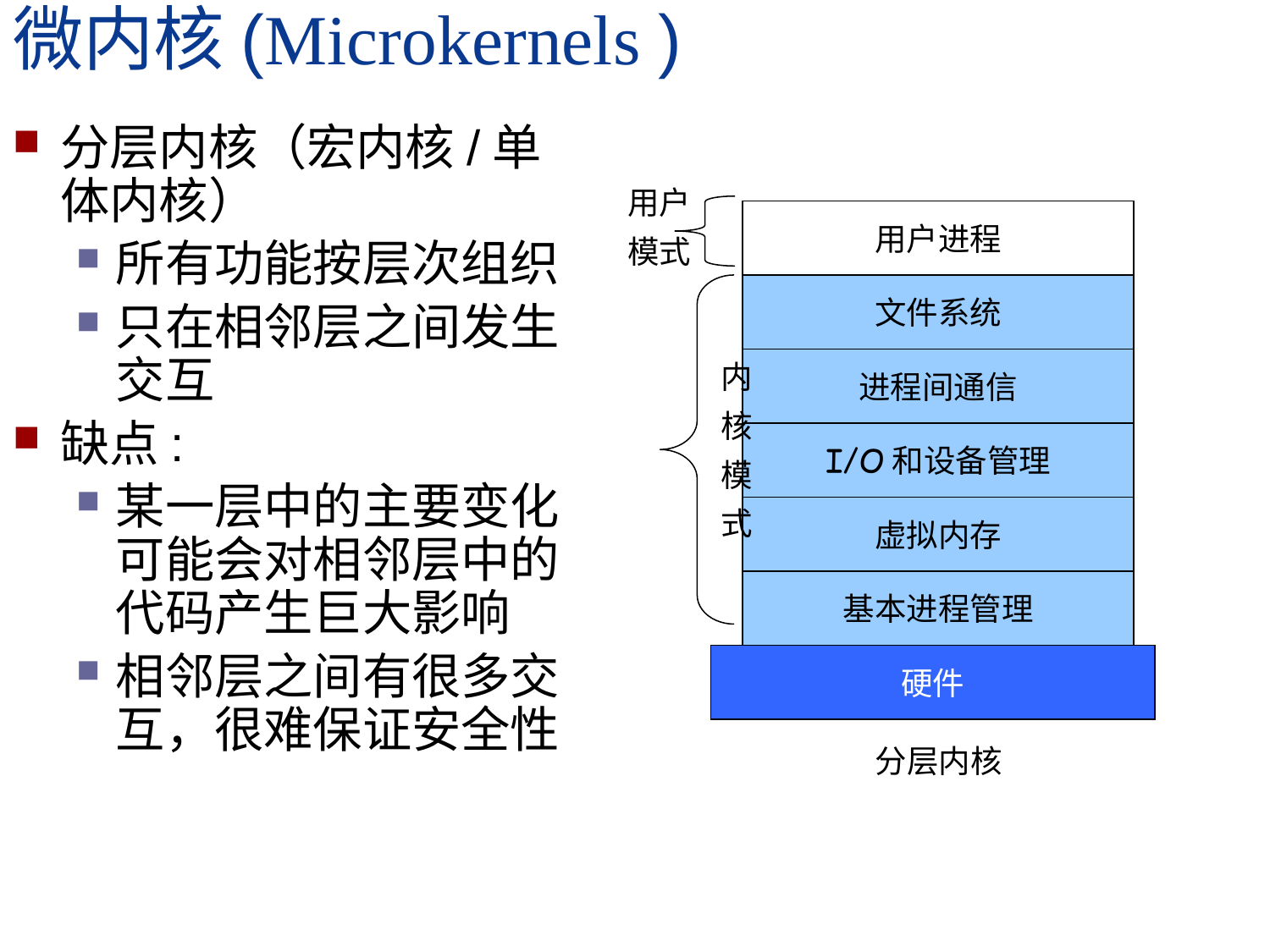

# 微内核(Microkernels )
分层内核（宏内核/单体内核）
所有功能按层次组织
只在相邻层之间发生交互
缺点:
某一层中的主要变化可能会对相邻层中的代码产生巨大影响
相邻层之间有很多交互，很难保证安全性
用户
模式

用户进程
内
核
模
式
文件系统
进程间通信
I/O和设备管理
虚拟内存
基本进程管理
硬件
分层内核